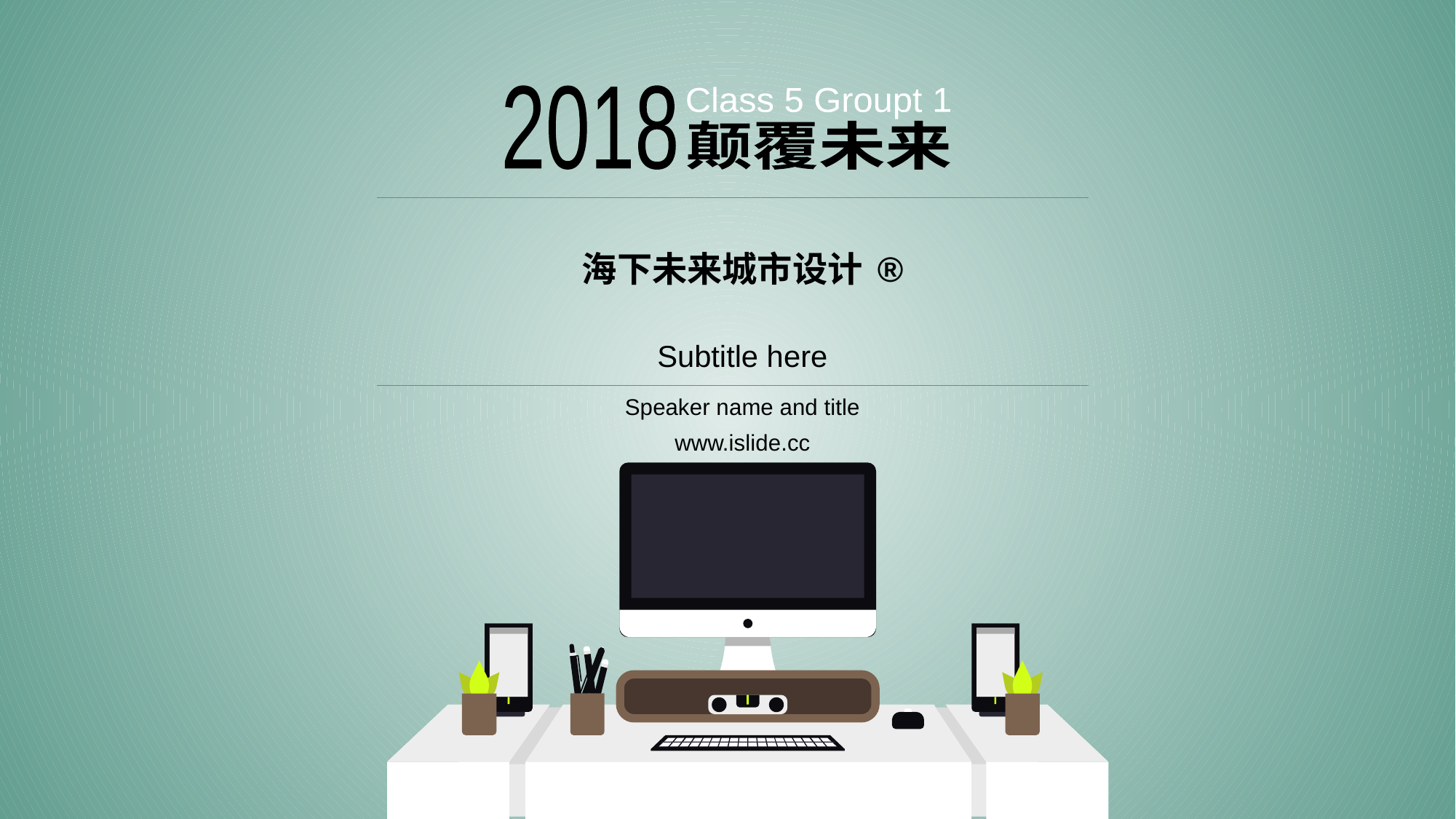

2018
Class 5 Groupt 1
颠覆未来
# 海下未来城市设计®
Subtitle here
Speaker name and title
www.islide.cc